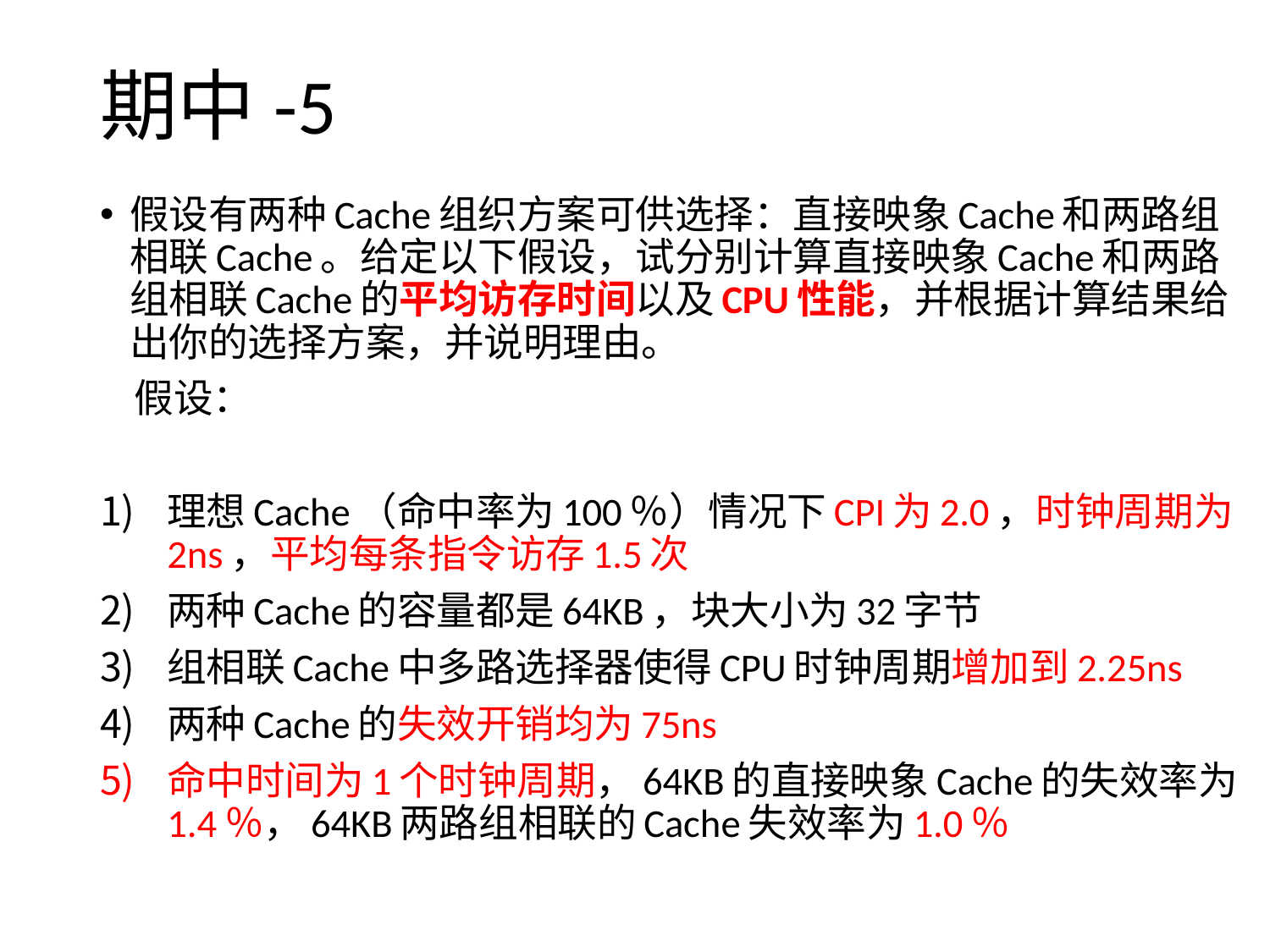

# 期中-5
假设有两种Cache组织方案可供选择：直接映象Cache和两路组相联Cache。给定以下假设，试分别计算直接映象Cache和两路组相联Cache的平均访存时间以及CPU性能，并根据计算结果给出你的选择方案，并说明理由。
   假设：

理想Cache（命中率为100％）情况下CPI为2.0，时钟周期为2ns，平均每条指令访存1.5次
两种Cache的容量都是64KB，块大小为32字节
组相联Cache中多路选择器使得CPU时钟周期增加到2.25ns
两种Cache的失效开销均为75ns
命中时间为1个时钟周期，64KB的直接映象Cache的失效率为1.4％，64KB两路组相联的Cache失效率为1.0％